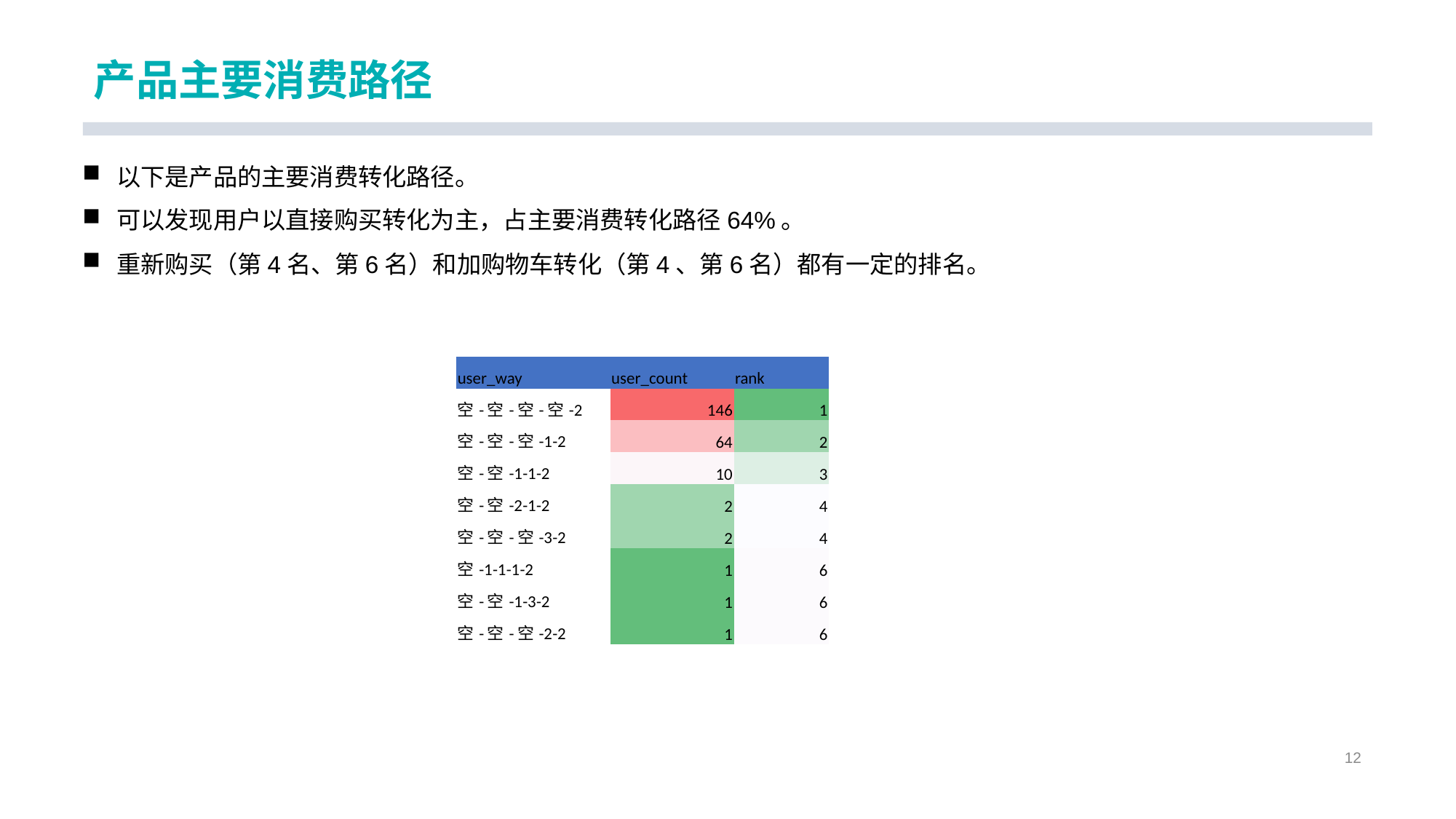

# 产品主要消费路径
以下是产品的主要消费转化路径。
可以发现用户以直接购买转化为主，占主要消费转化路径64%。
重新购买（第4名、第6名）和加购物车转化（第4、第6名）都有一定的排名。
| user\_way | user\_count | rank |
| --- | --- | --- |
| 空-空-空-空-2 | 146 | 1 |
| 空-空-空-1-2 | 64 | 2 |
| 空-空-1-1-2 | 10 | 3 |
| 空-空-2-1-2 | 2 | 4 |
| 空-空-空-3-2 | 2 | 4 |
| 空-1-1-1-2 | 1 | 6 |
| 空-空-1-3-2 | 1 | 6 |
| 空-空-空-2-2 | 1 | 6 |
12